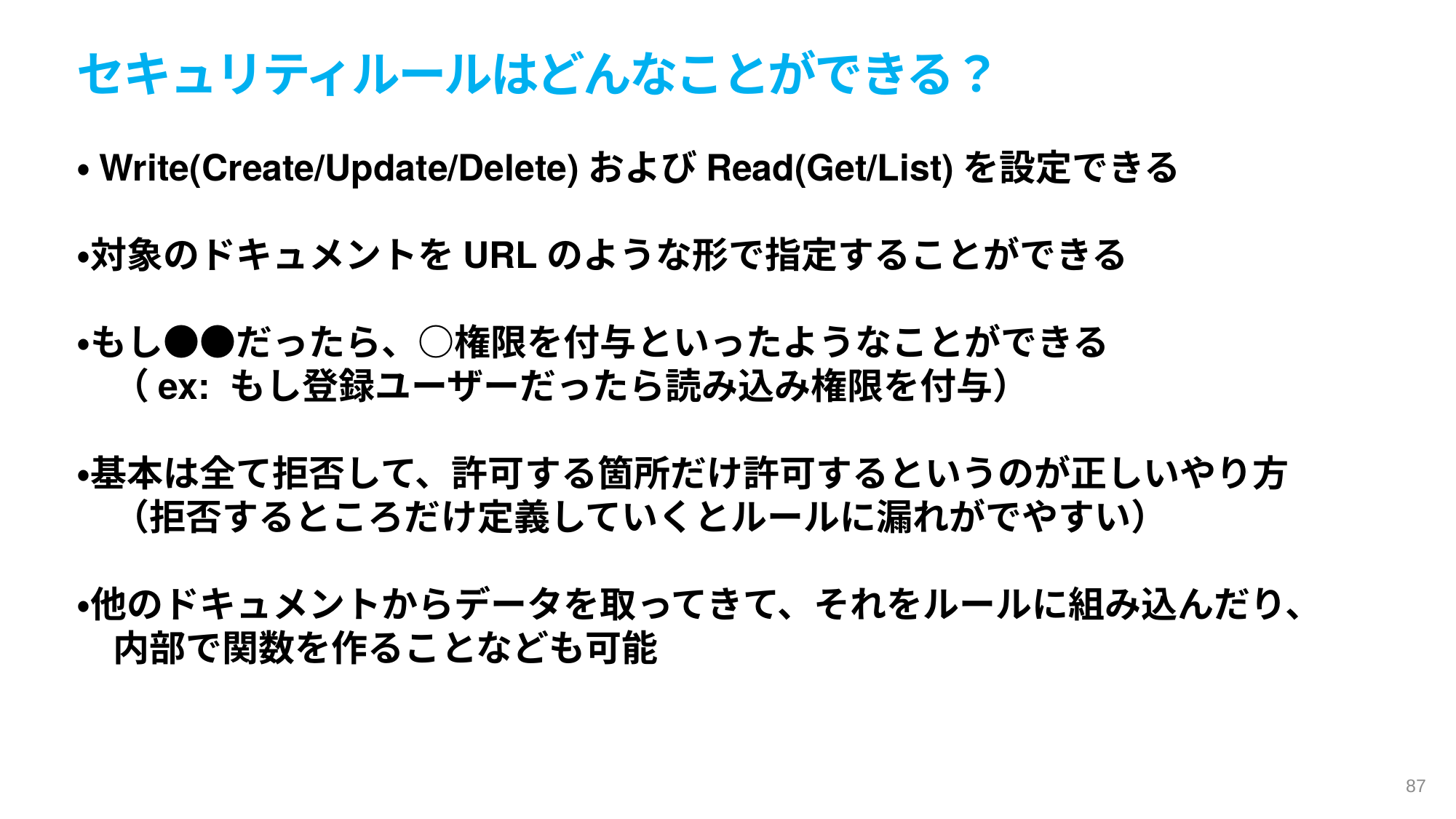

セキュリティルールはどんなことができる？
・Write(Create/Update/Delete)およびRead(Get/List)を設定できる

・対象のドキュメントをURLのような形で指定することができる

・もし●●だったら、○権限を付与といったようなことができる
　（ex: もし登録ユーザーだったら読み込み権限を付与）

・基本は全て拒否して、許可する箇所だけ許可するというのが正しいやり方
　（拒否するところだけ定義していくとルールに漏れがでやすい）

・他のドキュメントからデータを取ってきて、それをルールに組み込んだり、
　内部で関数を作ることなども可能
87